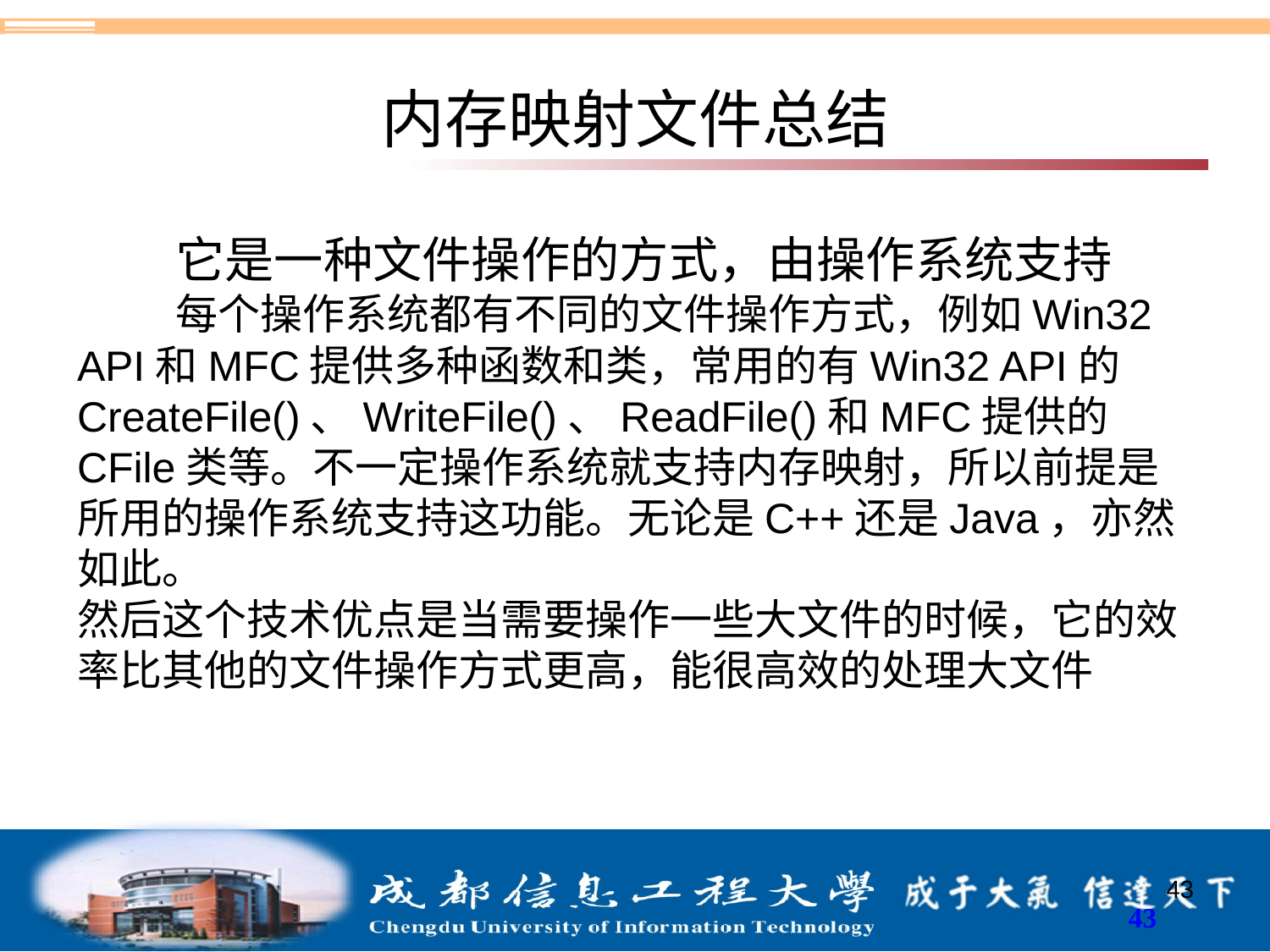

# 内存映射文件总结
它是一种文件操作的方式，由操作系统支持
每个操作系统都有不同的文件操作方式，例如Win32 API和MFC提供多种函数和类，常用的有Win32 API的CreateFile()、WriteFile()、ReadFile()和MFC提供的CFile类等。不一定操作系统就支持内存映射，所以前提是所用的操作系统支持这功能。无论是C++还是Java，亦然如此。
然后这个技术优点是当需要操作一些大文件的时候，它的效率比其他的文件操作方式更高，能很高效的处理大文件